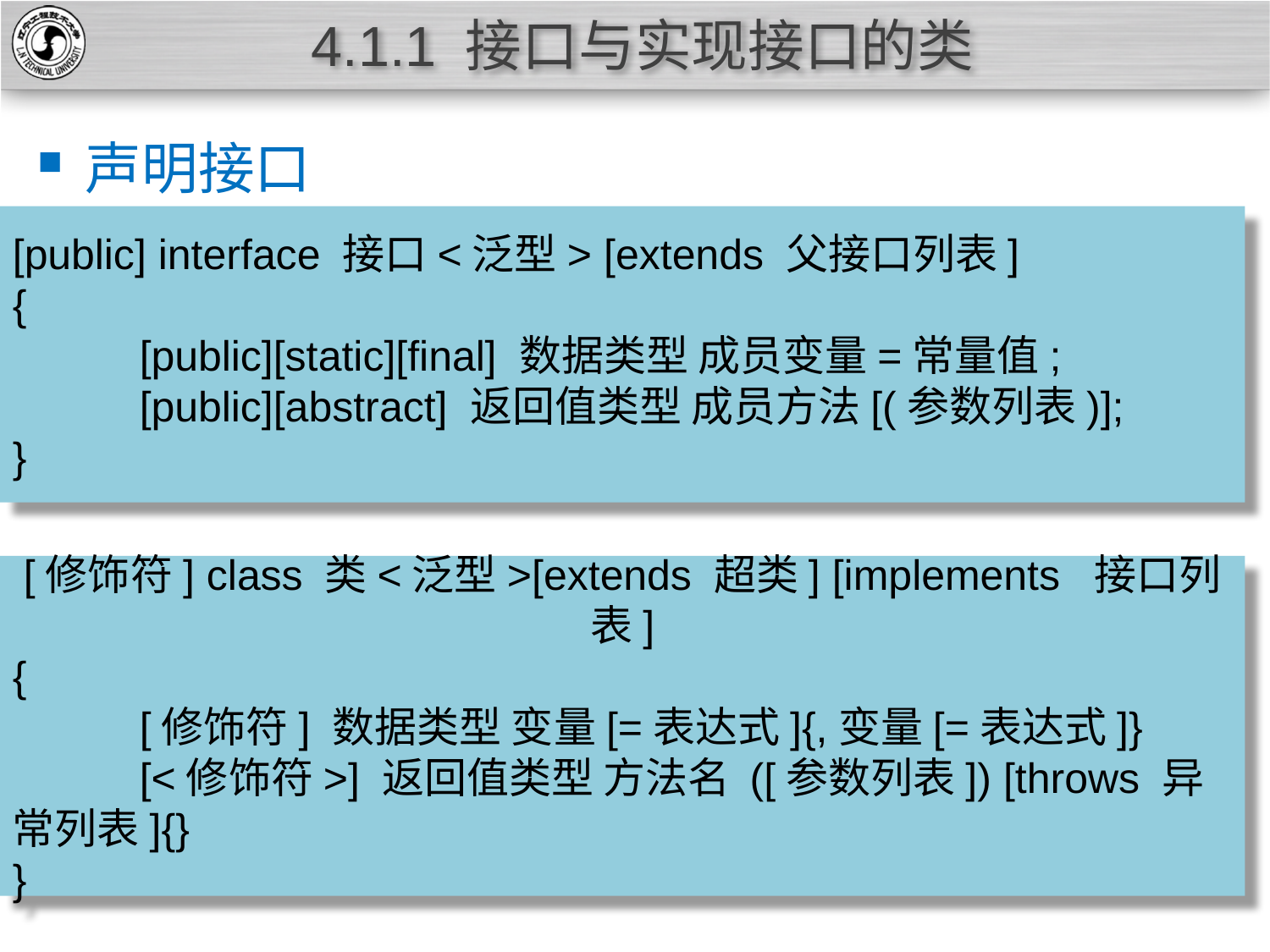

# 4.1.1 接口与实现接口的类
声明接口

[public] interface 接口<泛型> [extends 父接口列表]
{
	[public][static][final] 数据类型 成员变量=常量值;
	[public][abstract] 返回值类型 成员方法[(参数列表)];
}
[修饰符] class 类<泛型>[extends 超类] [implements  接口列表]
{
	[修饰符] 数据类型 变量[=表达式]{,变量[=表达式]}
	[<修饰符>] 返回值类型 方法名 ([参数列表]) [throws 异常列表]{}
}